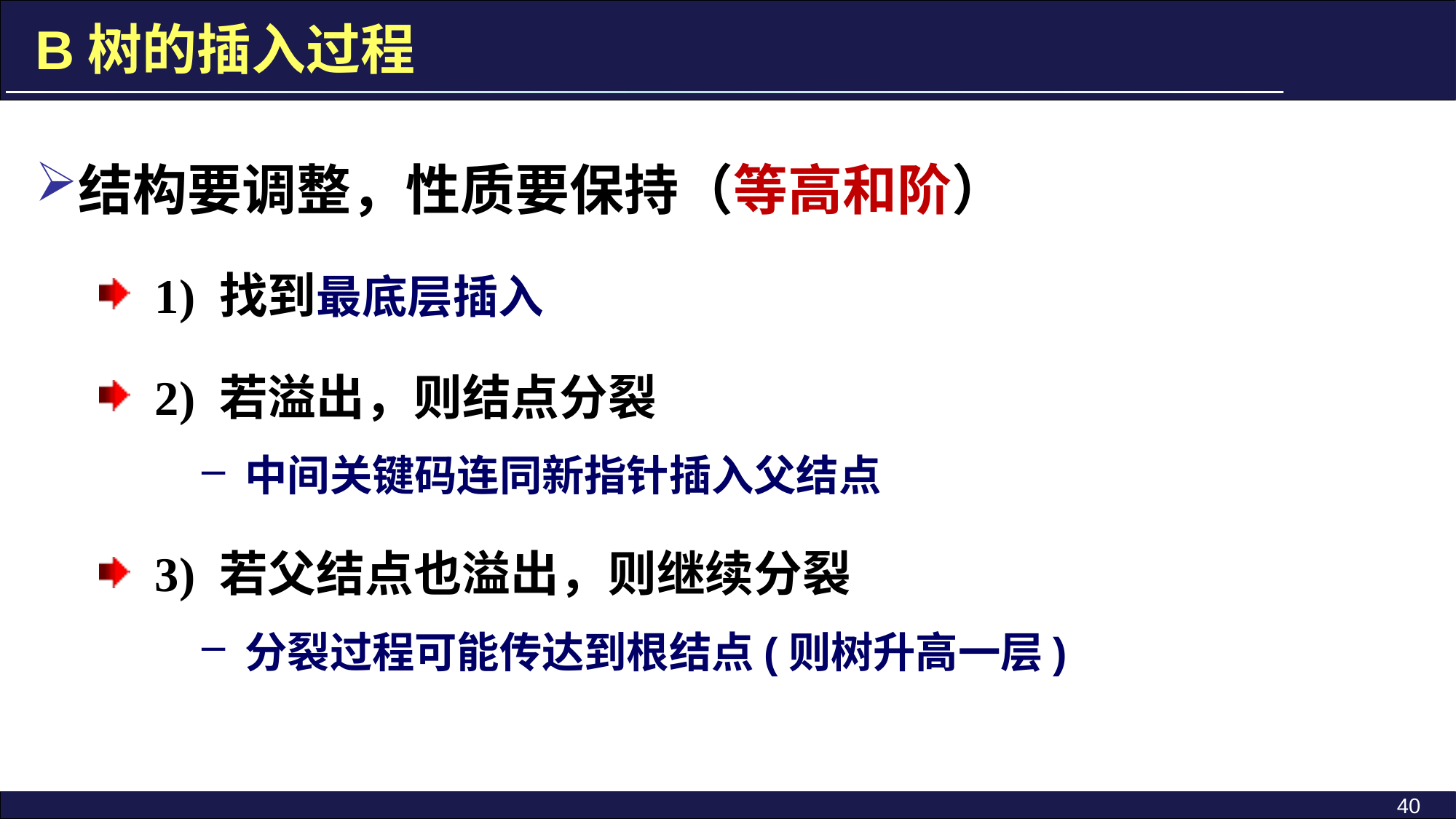

B树的插入过程
结构要调整，性质要保持（等高和阶）
 1) 找到最底层插入
 2) 若溢出，则结点分裂
中间关键码连同新指针插入父结点
 3) 若父结点也溢出，则继续分裂
分裂过程可能传达到根结点(则树升高一层)
40